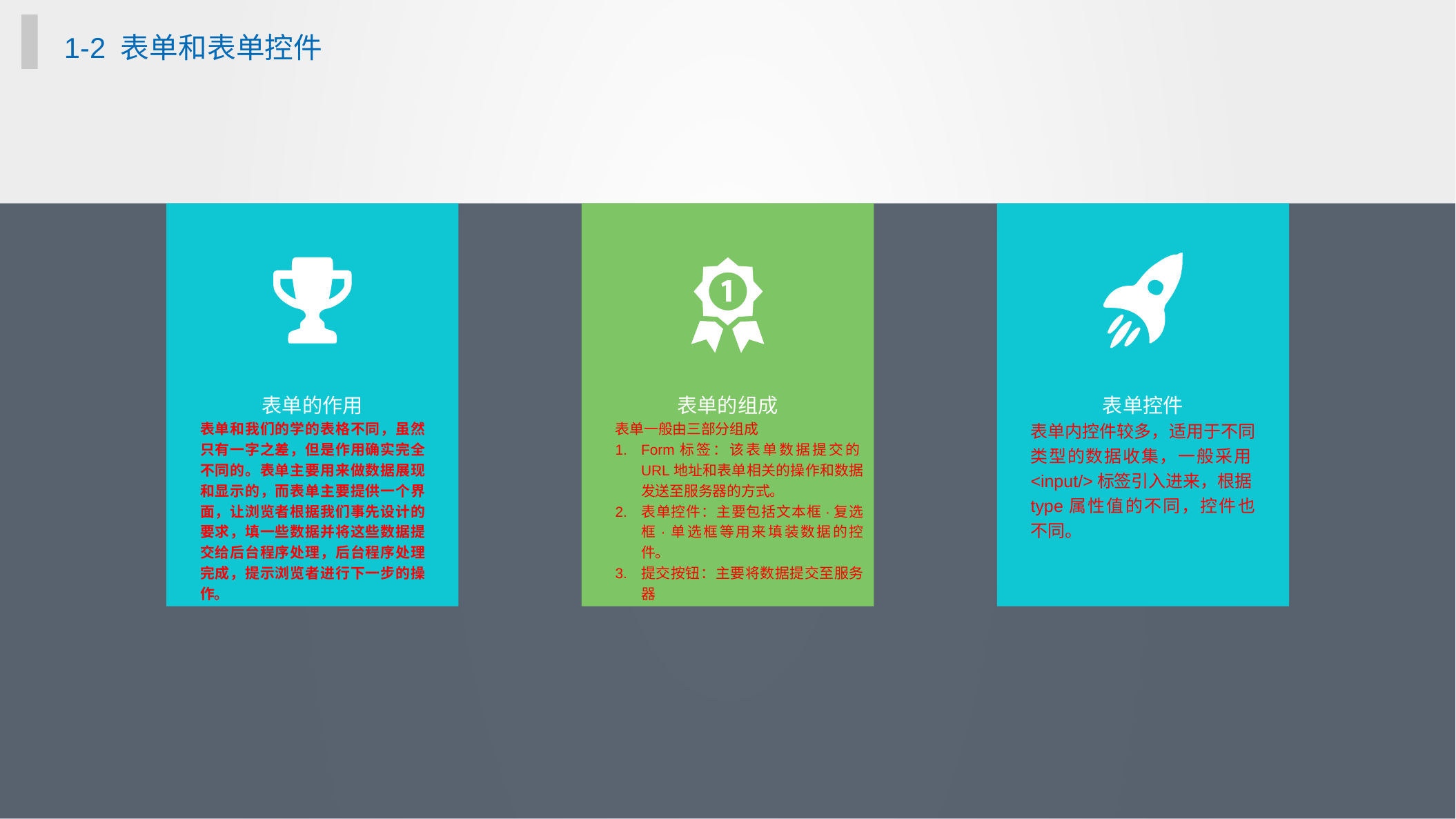

1-2 表单和表单控件

表单的作用
表单的组成
表单控件
表单和我们的学的表格不同，虽然只有一字之差，但是作用确实完全不同的。表单主要用来做数据展现和显示的，而表单主要提供一个界面，让浏览者根据我们事先设计的要求，填一些数据并将这些数据提交给后台程序处理，后台程序处理完成，提示浏览者进行下一步的操作。
表单一般由三部分组成
Form标签：该表单数据提交的URL地址和表单相关的操作和数据发送至服务器的方式。
表单控件：主要包括文本框·复选框·单选框等用来填装数据的控件。
提交按钮：主要将数据提交至服务器
表单内控件较多，适用于不同类型的数据收集，一般采用<input/>标签引入进来，根据type属性值的不同，控件也不同。